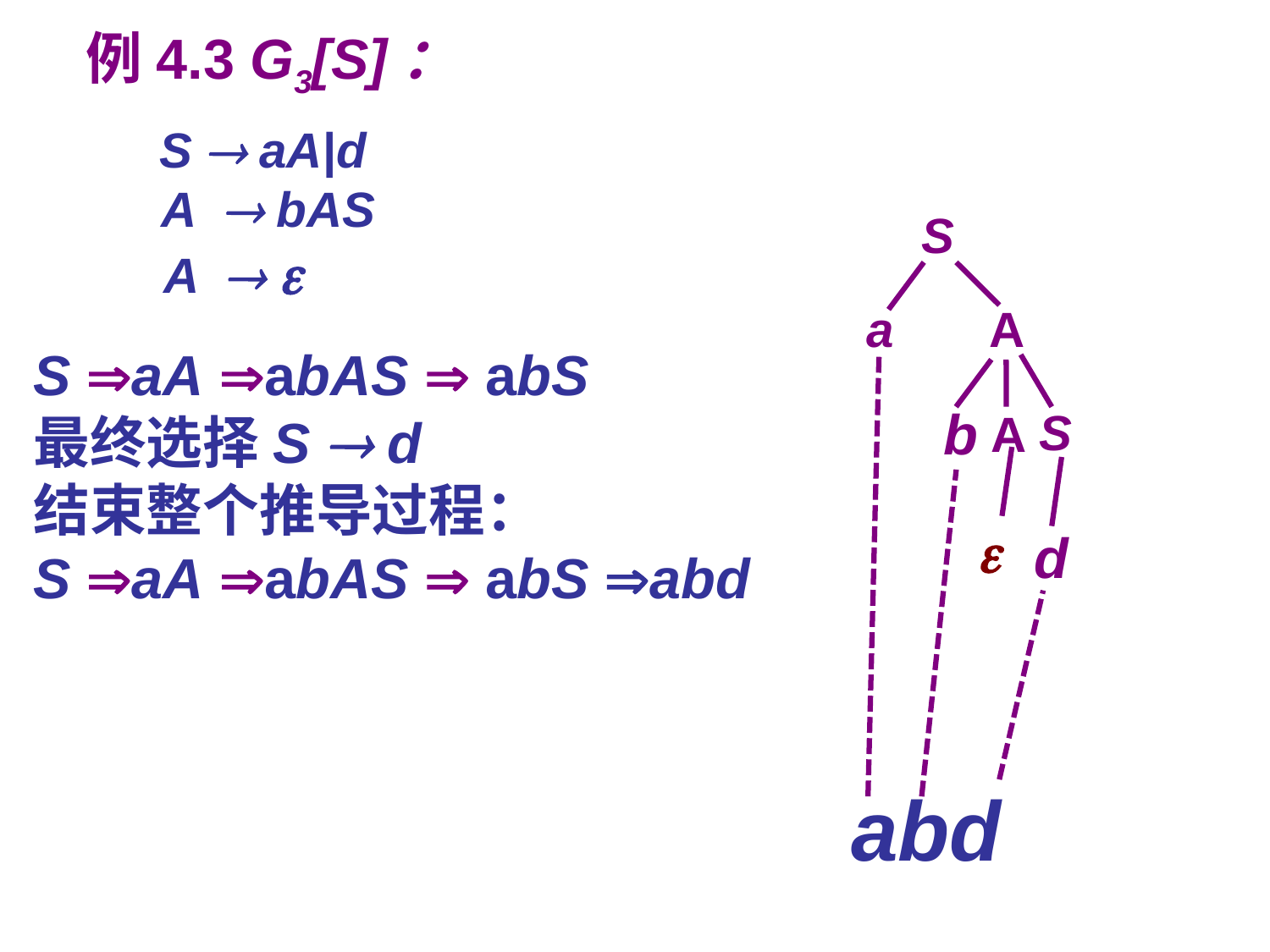

例4.3 G3[S]：

           S → aA|d	         	 	 A  → bAS
	 A  → ε
S

a
A
S ⇒aA ⇒abAS ⇒ abS
最终选择S → d
结束整个推导过程：
S ⇒aA ⇒abAS ⇒ abS ⇒abd

b
S
A

ε
d

abd